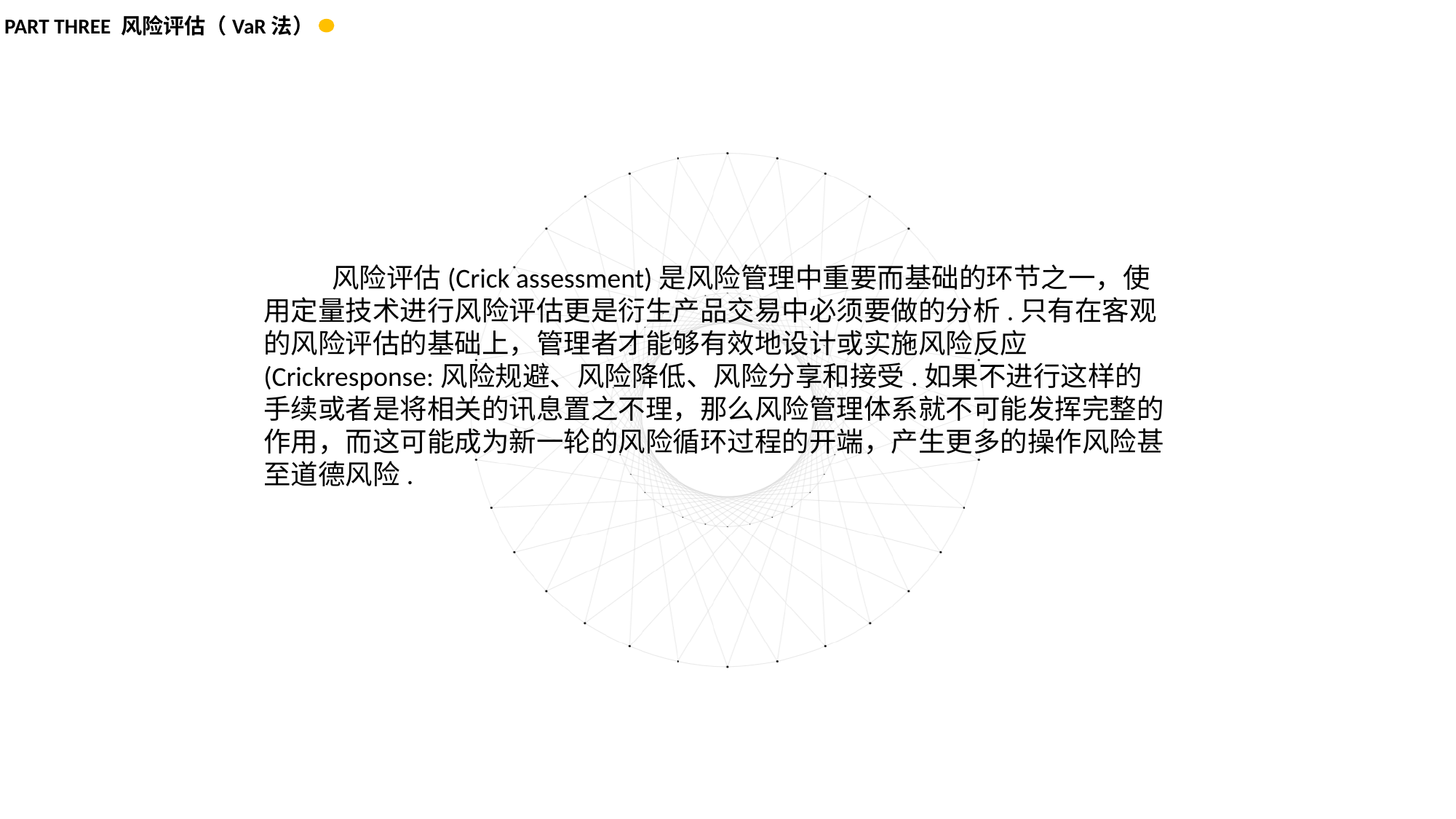

PART THREE 风险评估（VaR法）

          风险评估(Crick assessment)是风险管理中重要而基础的环节之一，使用定量技术进行风险评估更是衍生产品交易中必须要做的分析.只有在客观的风险评估的基础上，管理者才能够有效地设计或实施风险反应(Crickresponse:风险规避、风险降低、风险分享和接受.如果不进行这样的手续或者是将相关的讯息置之不理，那么风险管理体系就不可能发挥完整的作用，而这可能成为新一轮的风险循环过程的开端，产生更多的操作风险甚至道德风险.